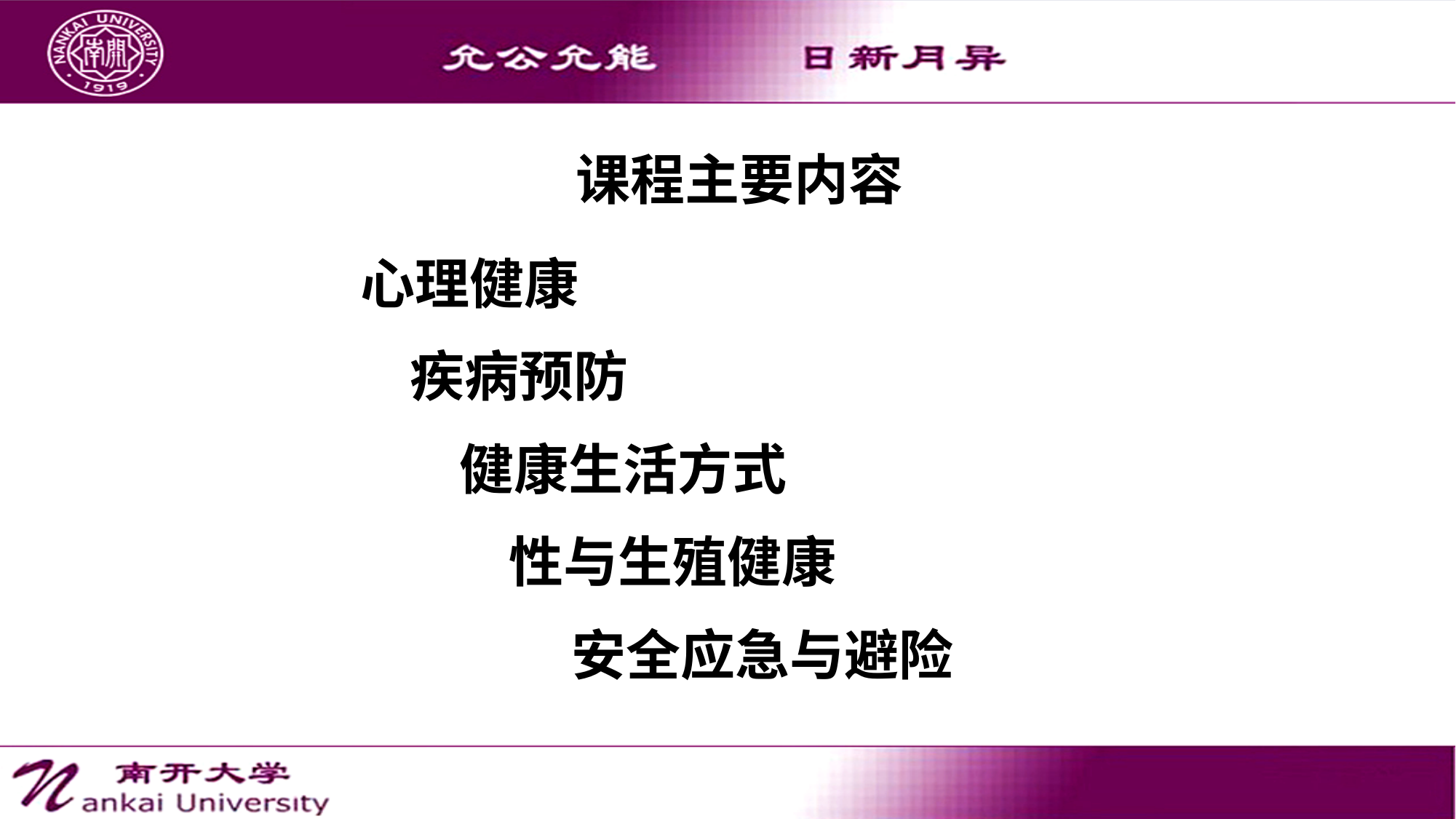

# 课程主要内容
       心理健康
           疾病预防
               健康生活方式
                   性与生殖健康
                        安全应急与避险